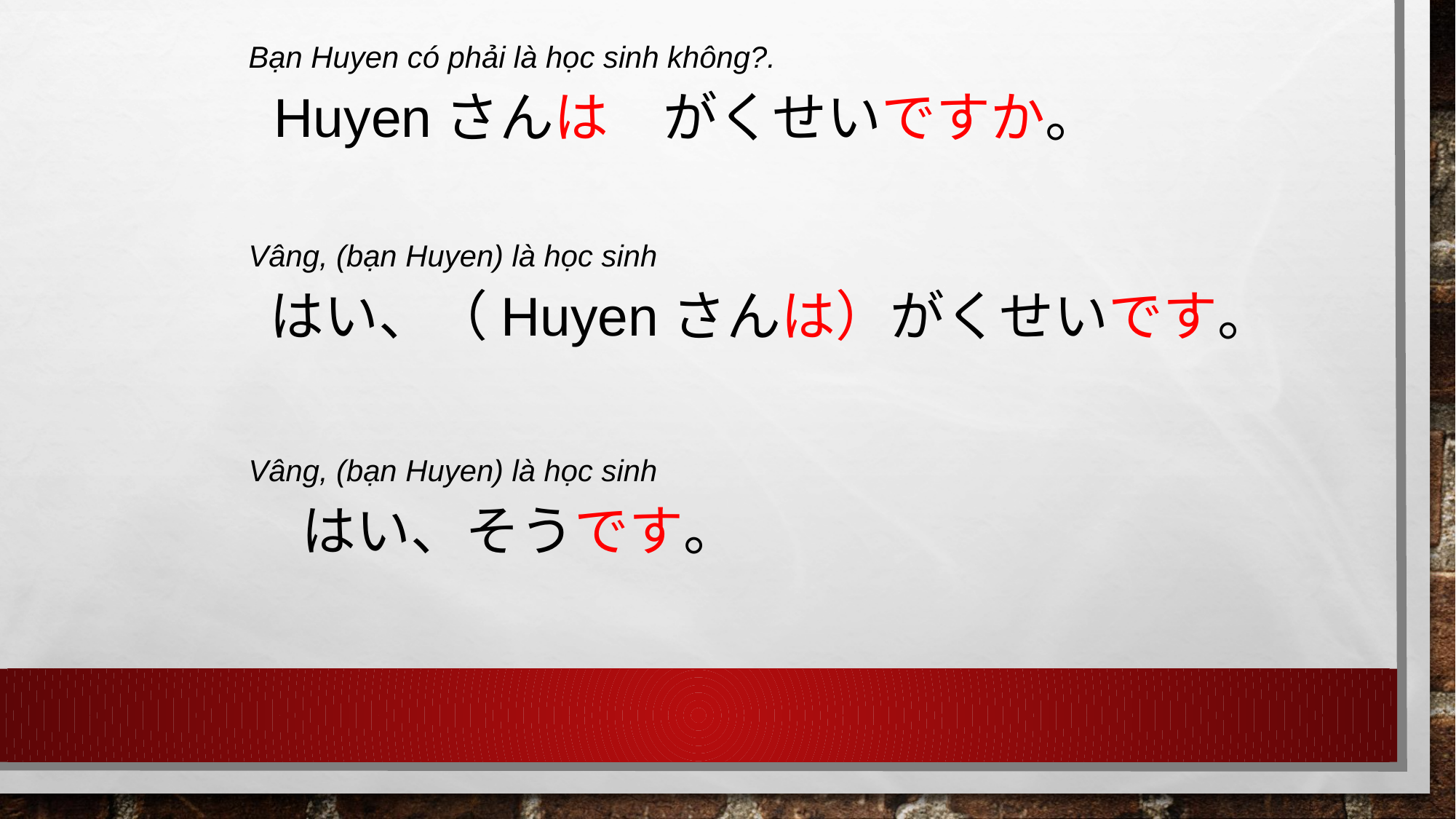

Bạn Huyen có phải là học sinh không?.
Huyenさんは　がくせいですか。
Vâng, (bạn Huyen) là học sinh
はい、（Huyenさんは）がくせいです。
Vâng, (bạn Huyen) là học sinh
はい、そうです。